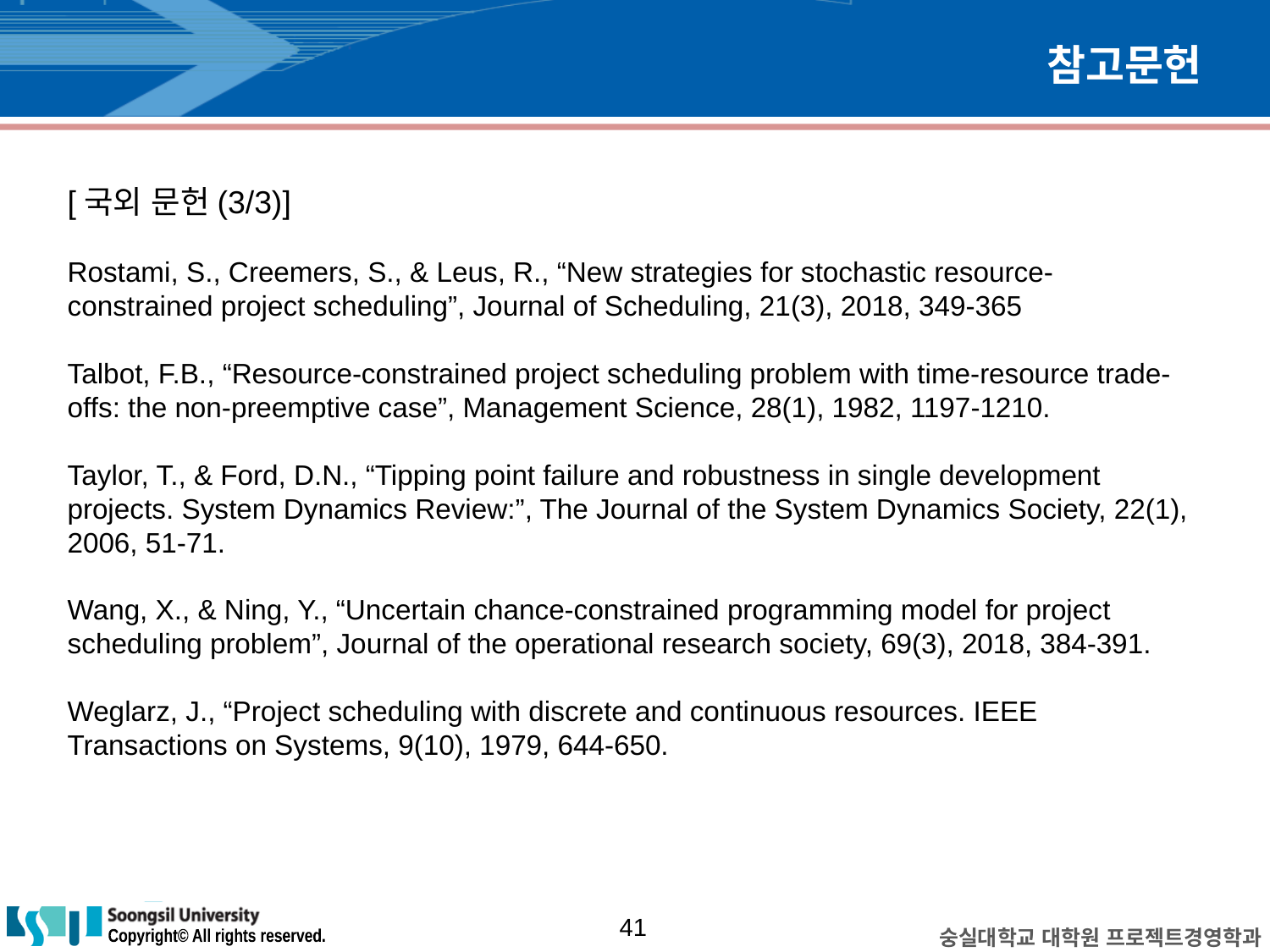

# 참고문헌
[국외 문헌(3/3)]

Rostami, S., Creemers, S., & Leus, R., “New strategies for stochastic resource-constrained project scheduling”, Journal of Scheduling, 21(3), 2018, 349-365

Talbot, F.B., “Resource-constrained project scheduling problem with time-resource trade-offs: the non-preemptive case”, Management Science, 28(1), 1982, 1197-1210.

Taylor, T., & Ford, D.N., “Tipping point failure and robustness in single development projects. System Dynamics Review:”, The Journal of the System Dynamics Society, 22(1), 2006, 51-71.

Wang, X., & Ning, Y., “Uncertain chance-constrained programming model for project scheduling problem”, Journal of the operational research society, 69(3), 2018, 384-391.

Weglarz, J., “Project scheduling with discrete and continuous resources. IEEE Transactions on Systems, 9(10), 1979, 644-650.